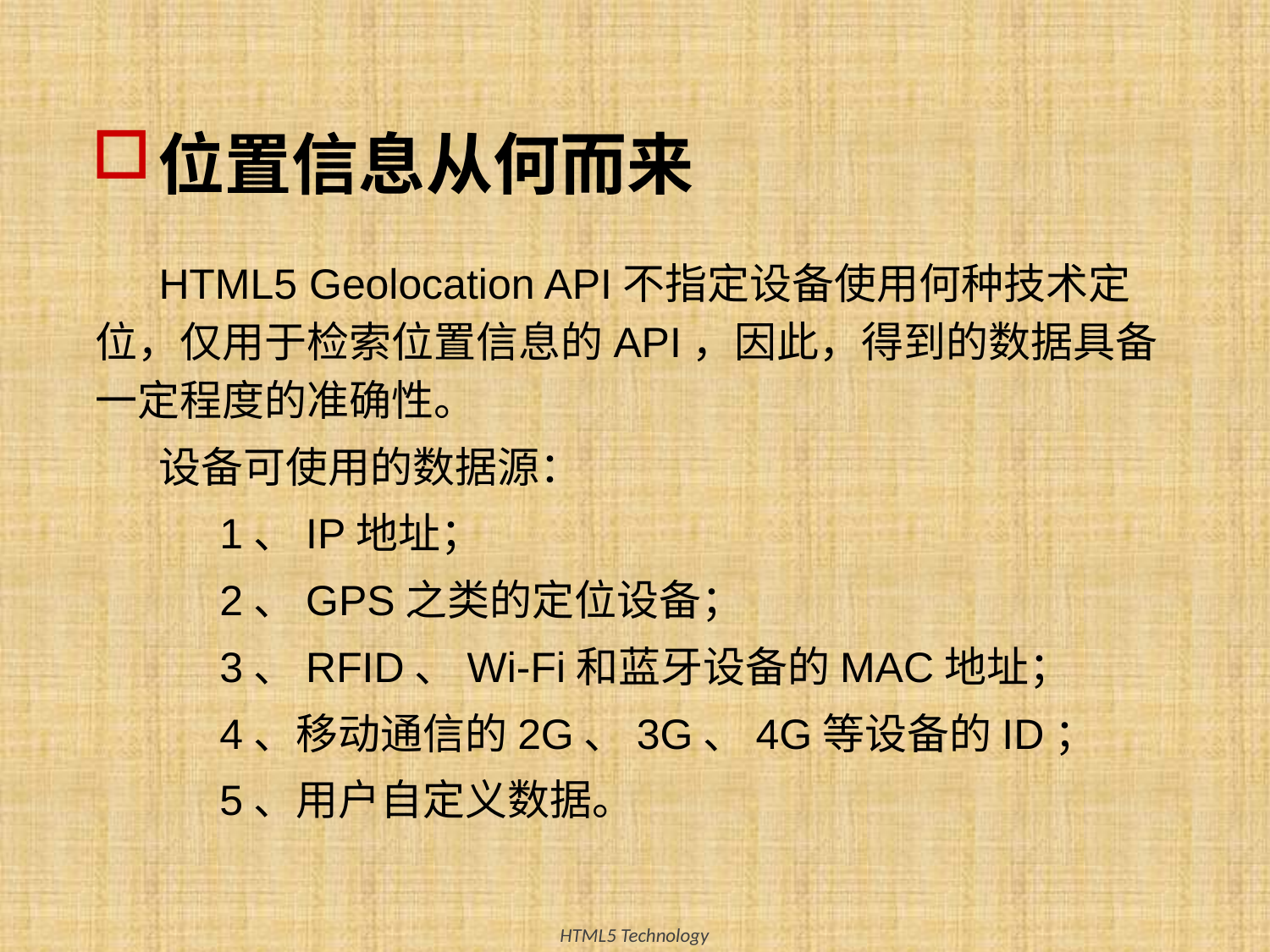

# 位置信息从何而来
HTML5 Geolocation API不指定设备使用何种技术定位，仅用于检索位置信息的API，因此，得到的数据具备一定程度的准确性。
设备可使用的数据源：
1、IP地址；
2、GPS之类的定位设备；
3、RFID、Wi-Fi和蓝牙设备的MAC地址；
4、移动通信的2G、3G、4G等设备的ID；
5、用户自定义数据。
6
HTML5 Technology